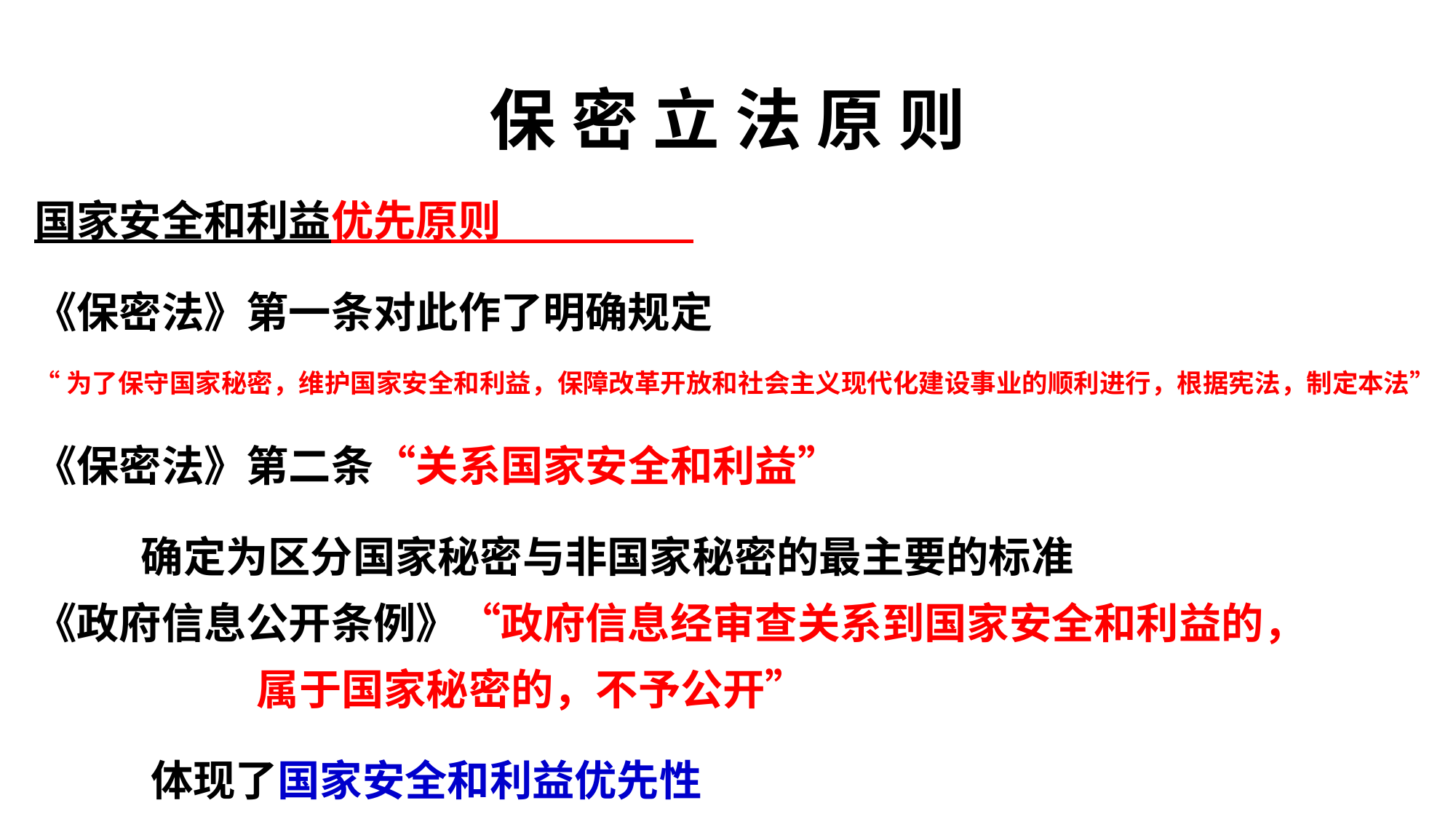

# 保 密 立 法 原 则
国家安全和利益优先原则
《保密法》第一条对此作了明确规定
“为了保守国家秘密，维护国家安全和利益，保障改革开放和社会主义现代化建设事业的顺利进行，根据宪法，制定本法”
《保密法》第二条“关系国家安全和利益”
          确定为区分国家秘密与非国家秘密的最主要的标准
《政府信息公开条例》“政府信息经审查关系到国家安全和利益的，
                      属于国家秘密的，不予公开”
           体现了国家安全和利益优先性